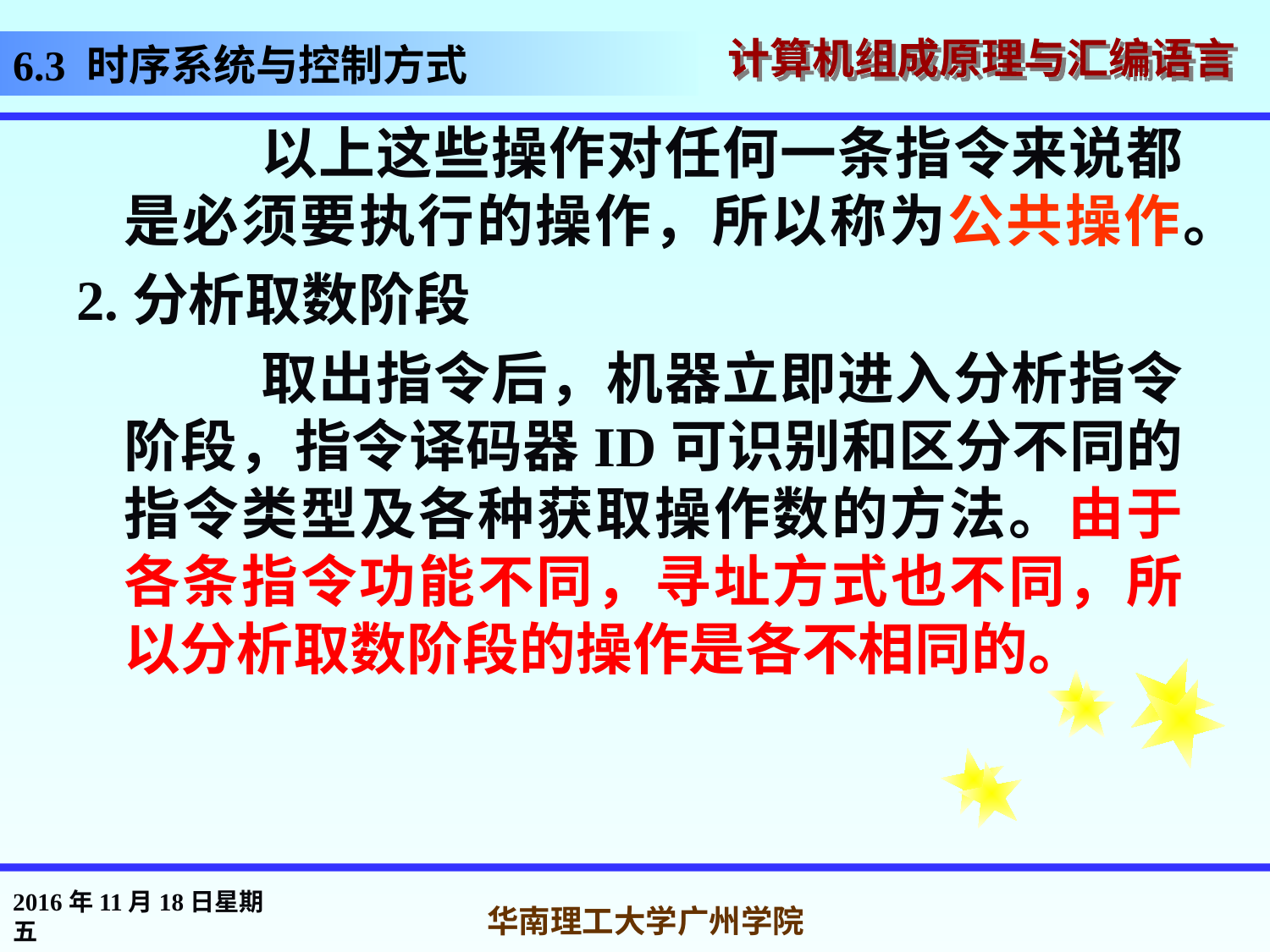

# 6.3 时序系统与控制方式
            以上这些操作对任何一条指令来说都是必须要执行的操作，所以称为公共操作。
2.分析取数阶段
            取出指令后，机器立即进入分析指令阶段，指令译码器ID可识别和区分不同的指令类型及各种获取操作数的方法。由于各条指令功能不同，寻址方式也不同，所以分析取数阶段的操作是各不相同的。
2016年11月18日星期五
华南理工大学广州学院